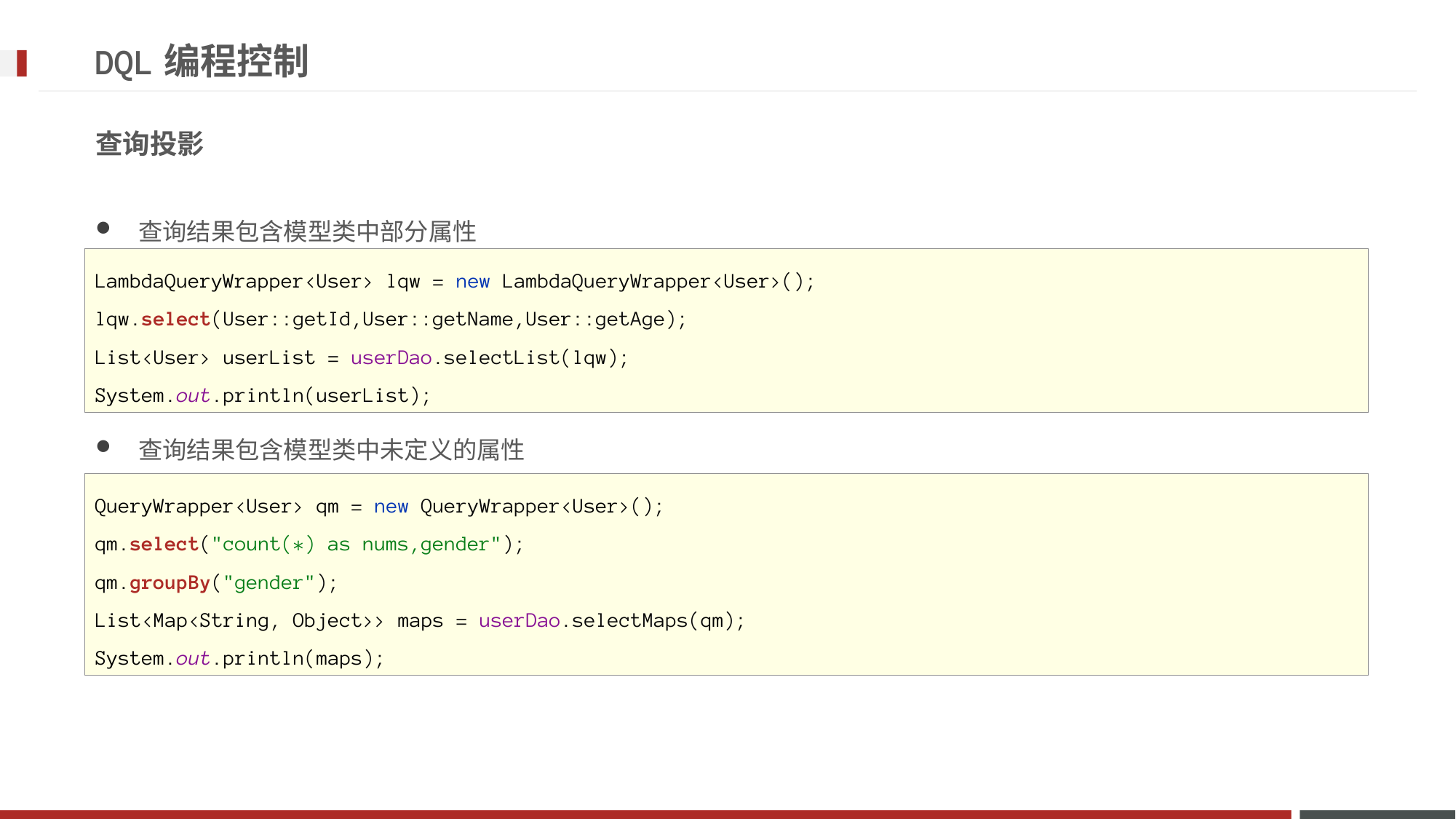

# DQL编程控制
查询投影
查询结果包含模型类中部分属性

查询结果包含模型类中未定义的属性
LambdaQueryWrapper<User> lqw = new LambdaQueryWrapper<User>();
lqw.select(User::getId,User::getName,User::getAge);
List<User> userList = userDao.selectList(lqw);
System.out.println(userList);
QueryWrapper<User> qm = new QueryWrapper<User>();
qm.select("count(*) as nums,gender");
qm.groupBy("gender");
List<Map<String, Object>> maps = userDao.selectMaps(qm);
System.out.println(maps);